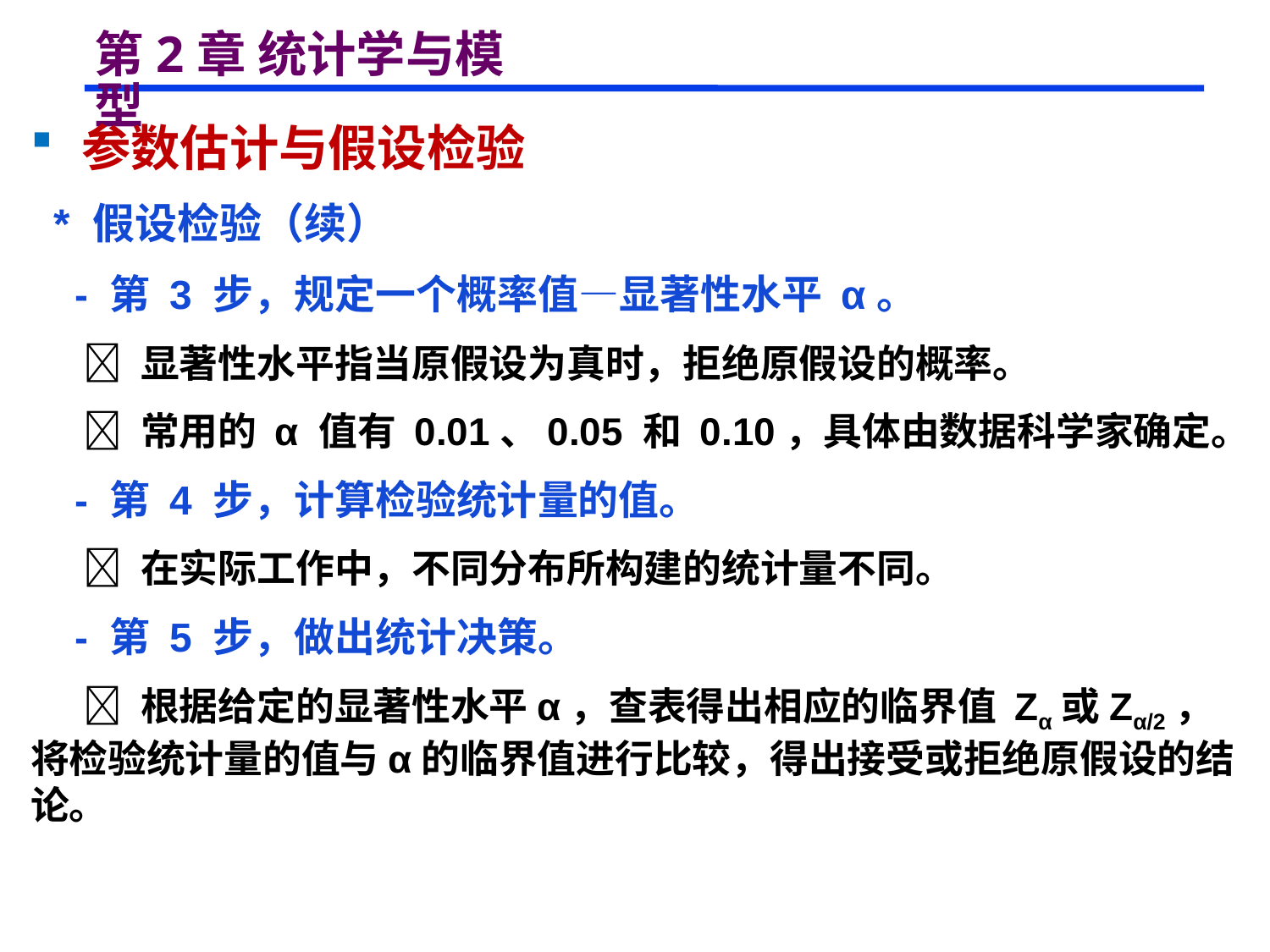

# 第2章 统计学与模型
 参数估计与假设检验
  * 假设检验（续）
    - 第 3 步，规定一个概率值—显著性水平 α。
      • 显著性水平指当原假设为真时，拒绝原假设的概率。
      • 常用的 α 值有 0.01、0.05 和 0.10，具体由数据科学家确定。
    - 第 4 步，计算检验统计量的值。
      • 在实际工作中，不同分布所构建的统计量不同。
    - 第 5 步，做出统计决策。
      • 根据给定的显著性水平α，查表得出相应的临界值 Zα或Zα/2，将检验统计量的值与α的临界值进行比较，得出接受或拒绝原假设的结论。